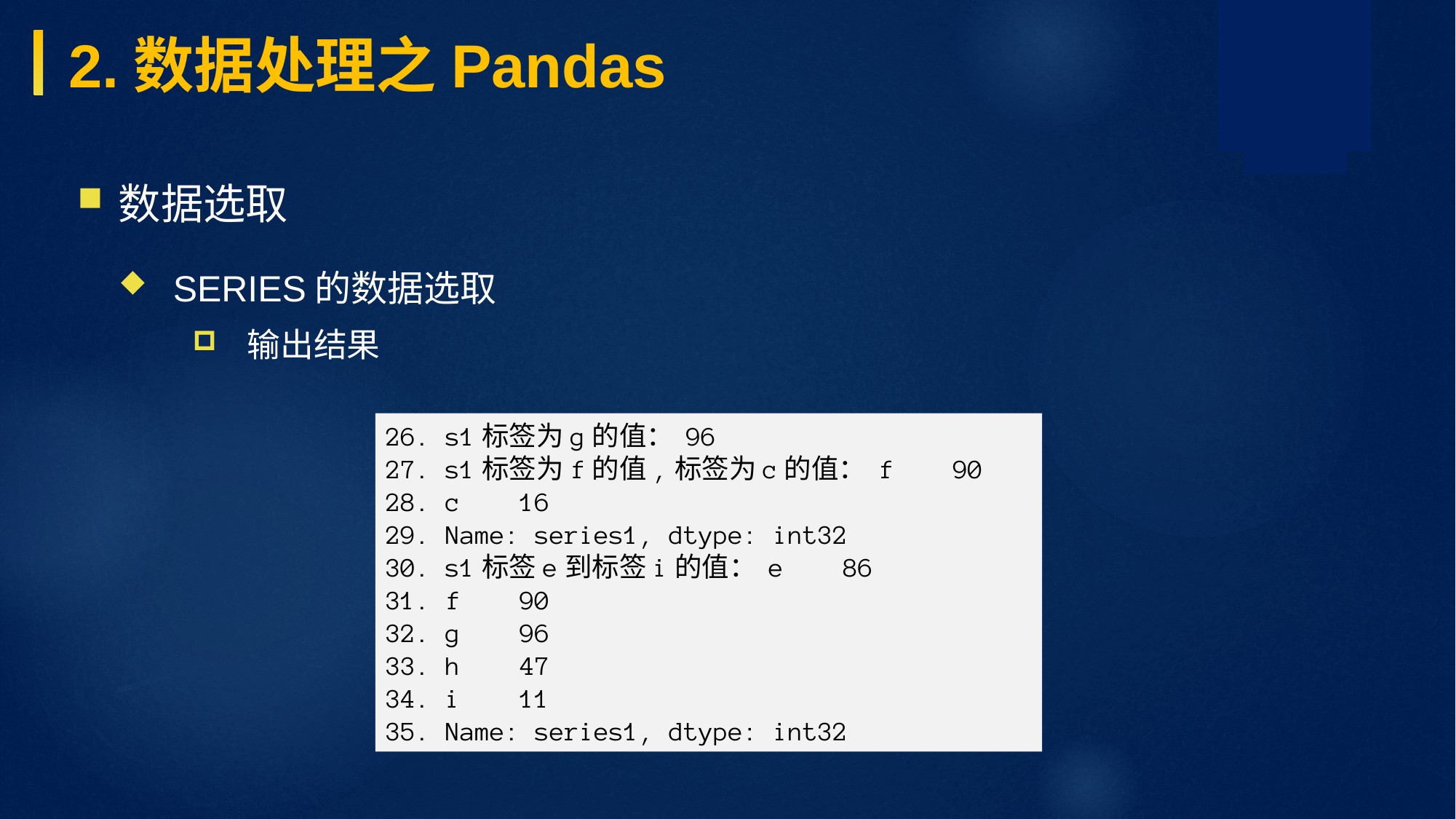

2.数据处理之Pandas
数据选取
Series的数据选取
输出结果

26. s1标签为g的值： 96    27. s1标签为f的值,标签为c的值： f    90    28. c    16    29. Name: series1, dtype: int32    30. s1标签e到标签i的值： e    86    31. f    90    32. g    96    33. h    47    34. i    11    35. Name: series1, dtype: int32